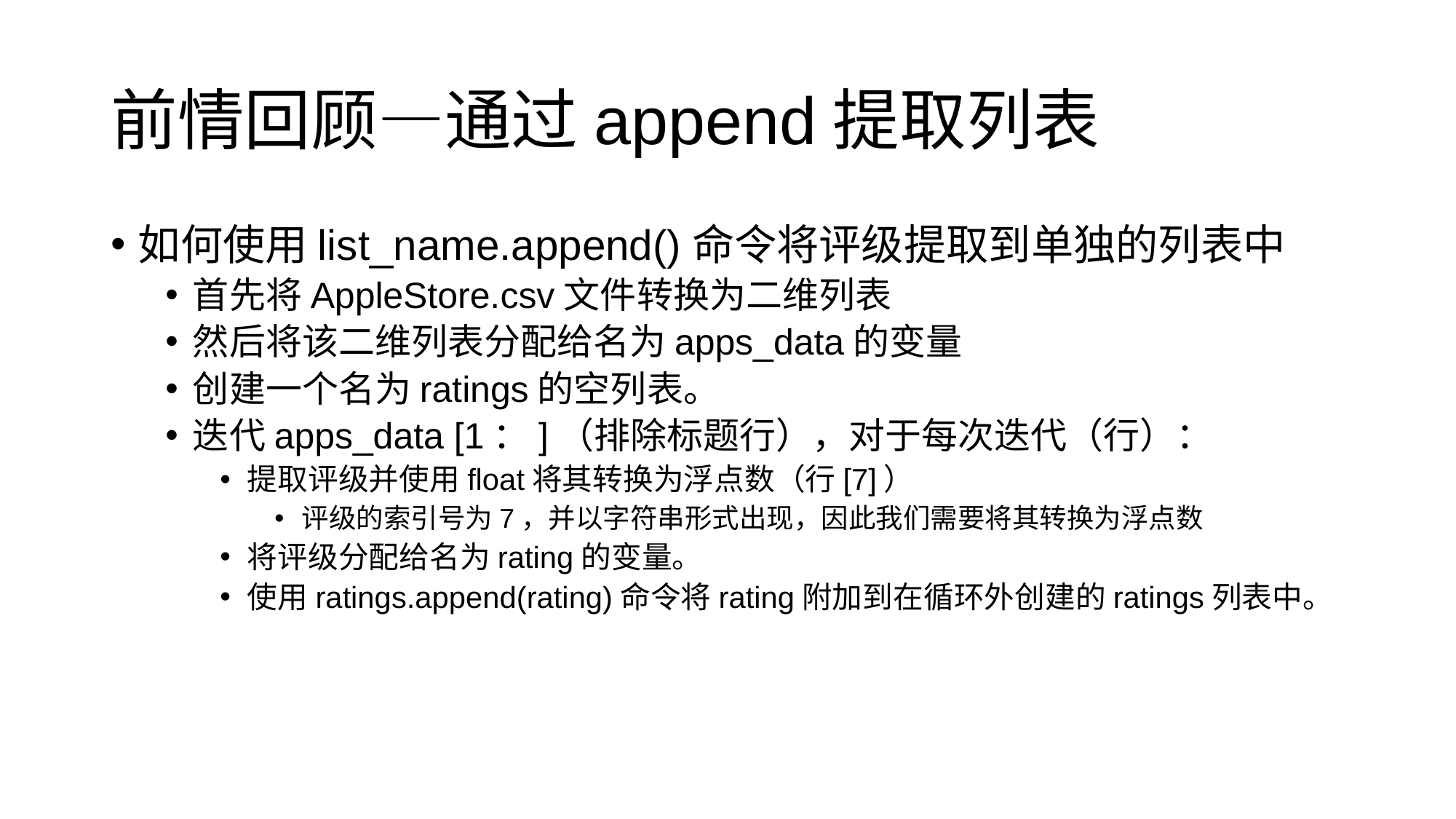

# 前情回顾—通过append提取列表
如何使用list_name.append()命令将评级提取到单独的列表中
首先将AppleStore.csv文件转换为二维列表
然后将该二维列表分配给名为apps_data的变量
创建一个名为ratings的空列表。
迭代apps_data [1：]（排除标题行），对于每次迭代（行）：
提取评级并使用float将其转换为浮点数（行[7]）
评级的索引号为7，并以字符串形式出现，因此我们需要将其转换为浮点数
将评级分配给名为rating的变量。
使用ratings.append(rating)命令将rating附加到在循环外创建的ratings列表中。